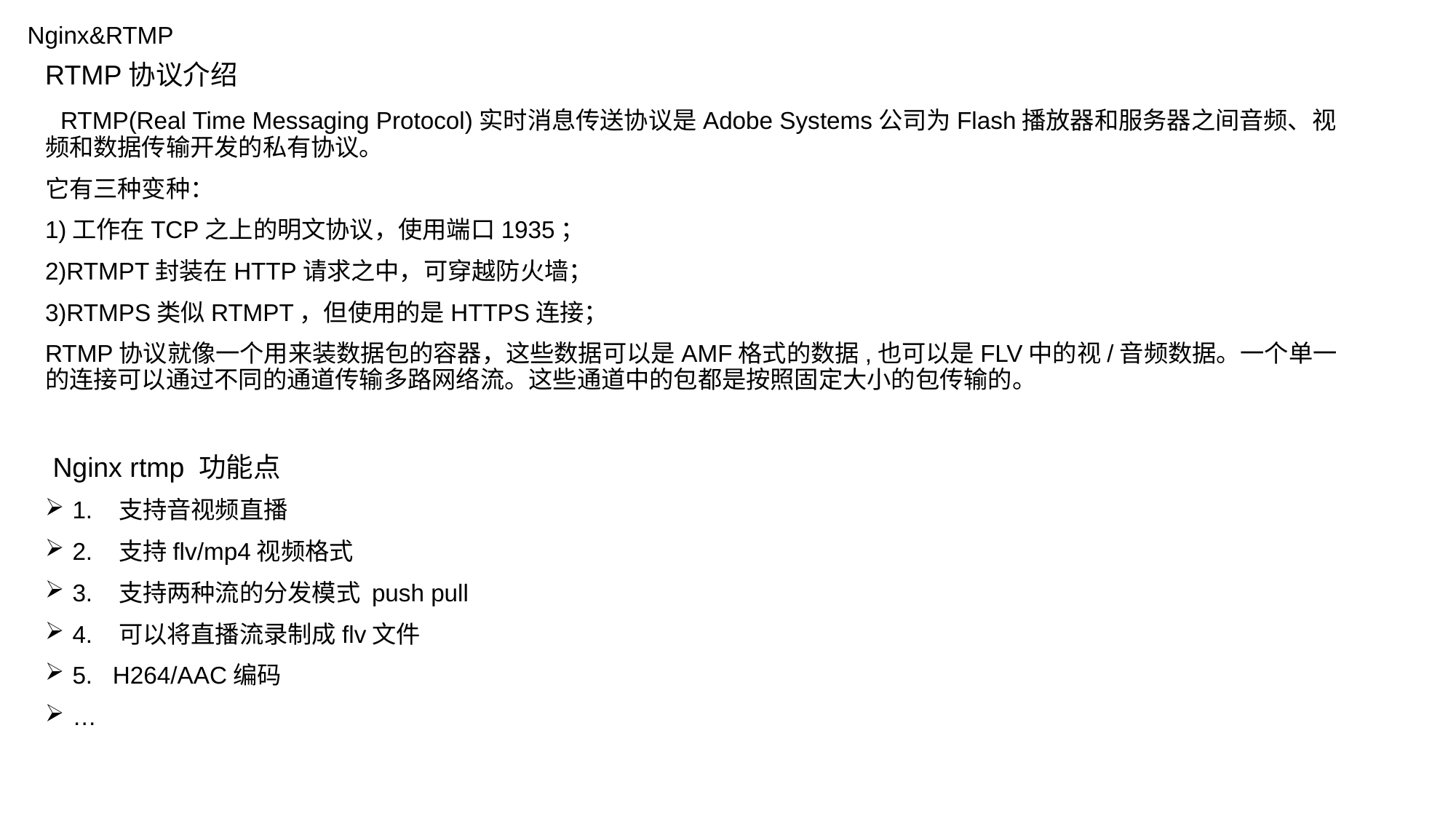

# Nginx&RTMP
RTMP协议介绍
  RTMP(Real Time Messaging Protocol)实时消息传送协议是Adobe Systems公司为Flash播放器和服务器之间音频、视频和数据传输开发的私有协议。
它有三种变种：
1)工作在TCP之上的明文协议，使用端口1935；
2)RTMPT封装在HTTP请求之中，可穿越防火墙；
3)RTMPS类似RTMPT，但使用的是HTTPS连接；
RTMP协议就像一个用来装数据包的容器，这些数据可以是AMF格式的数据,也可以是FLV中的视/音频数据。一个单一的连接可以通过不同的通道传输多路网络流。这些通道中的包都是按照固定大小的包传输的。

 Nginx rtmp 功能点
1.   支持音视频直播
2.   支持flv/mp4视频格式
3.   支持两种流的分发模式 push pull
4.   可以将直播流录制成flv文件
5.   H264/AAC编码
…